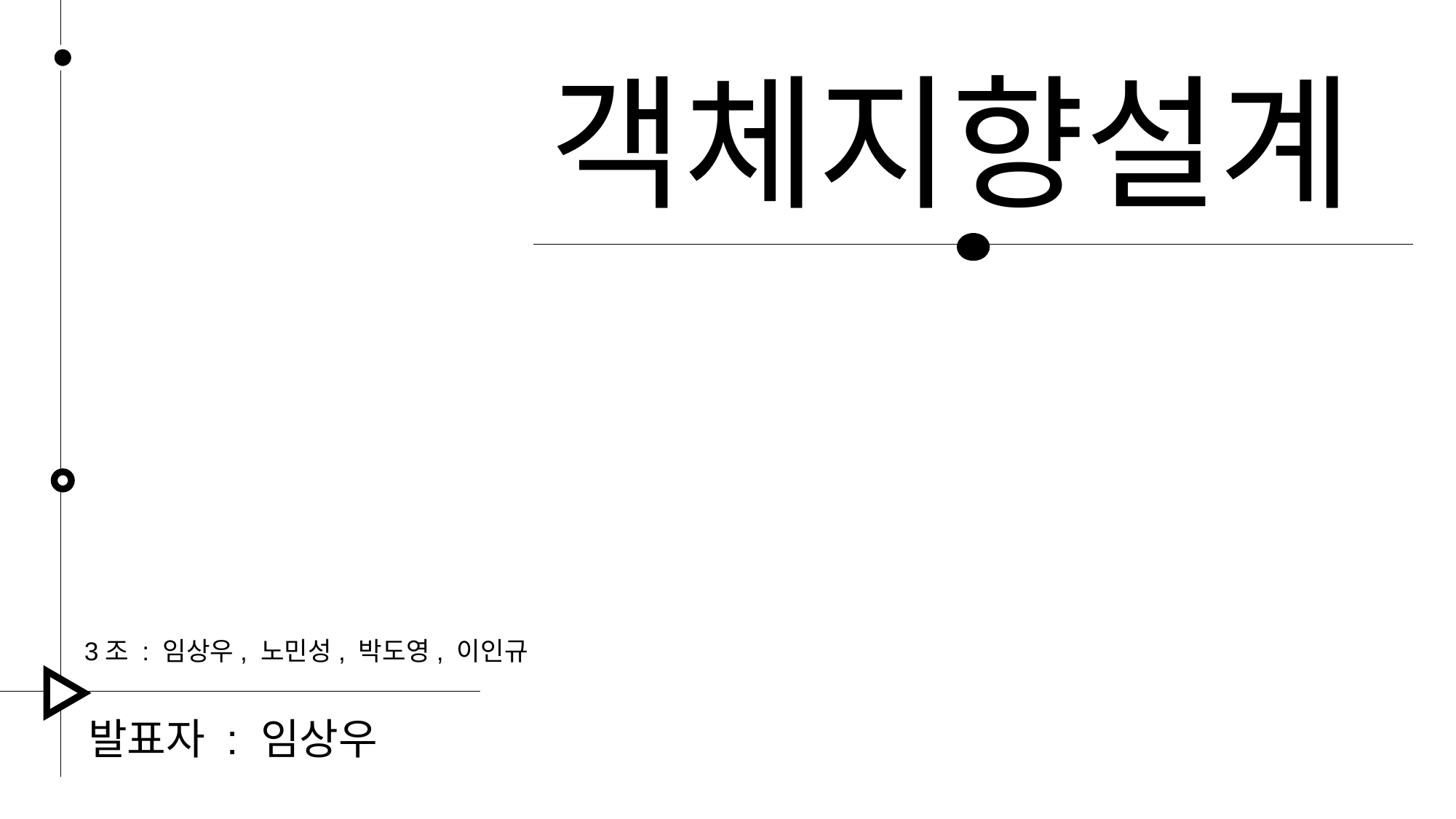

객체지향설계

3조 : 임상우, 노민성, 박도영, 이인규
발표자 : 임상우